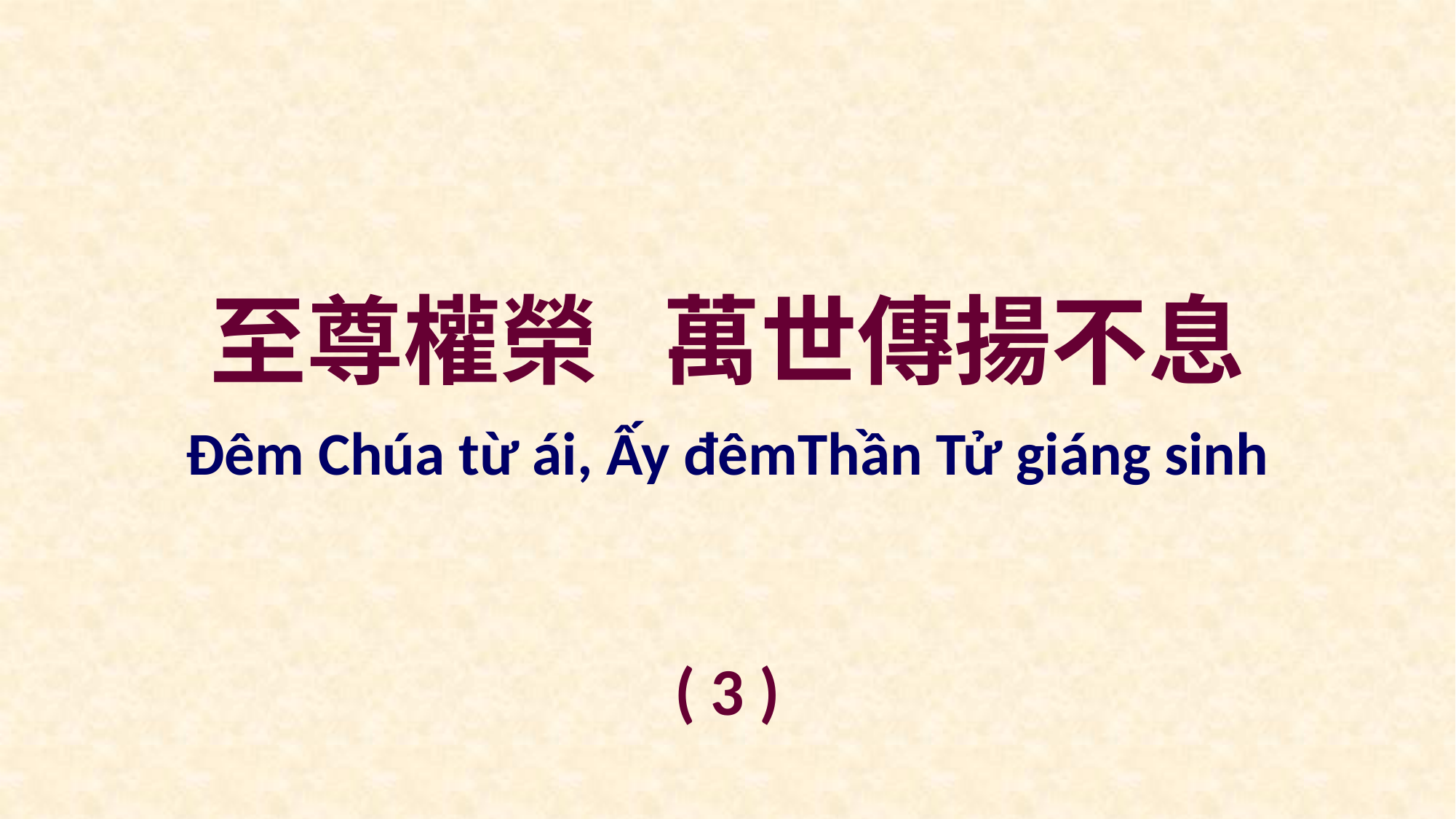

至尊權榮   萬世傳揚不息
Ðêm Chúa từ ái, Ấy đêmThần Tử giáng sinh
( 3 )